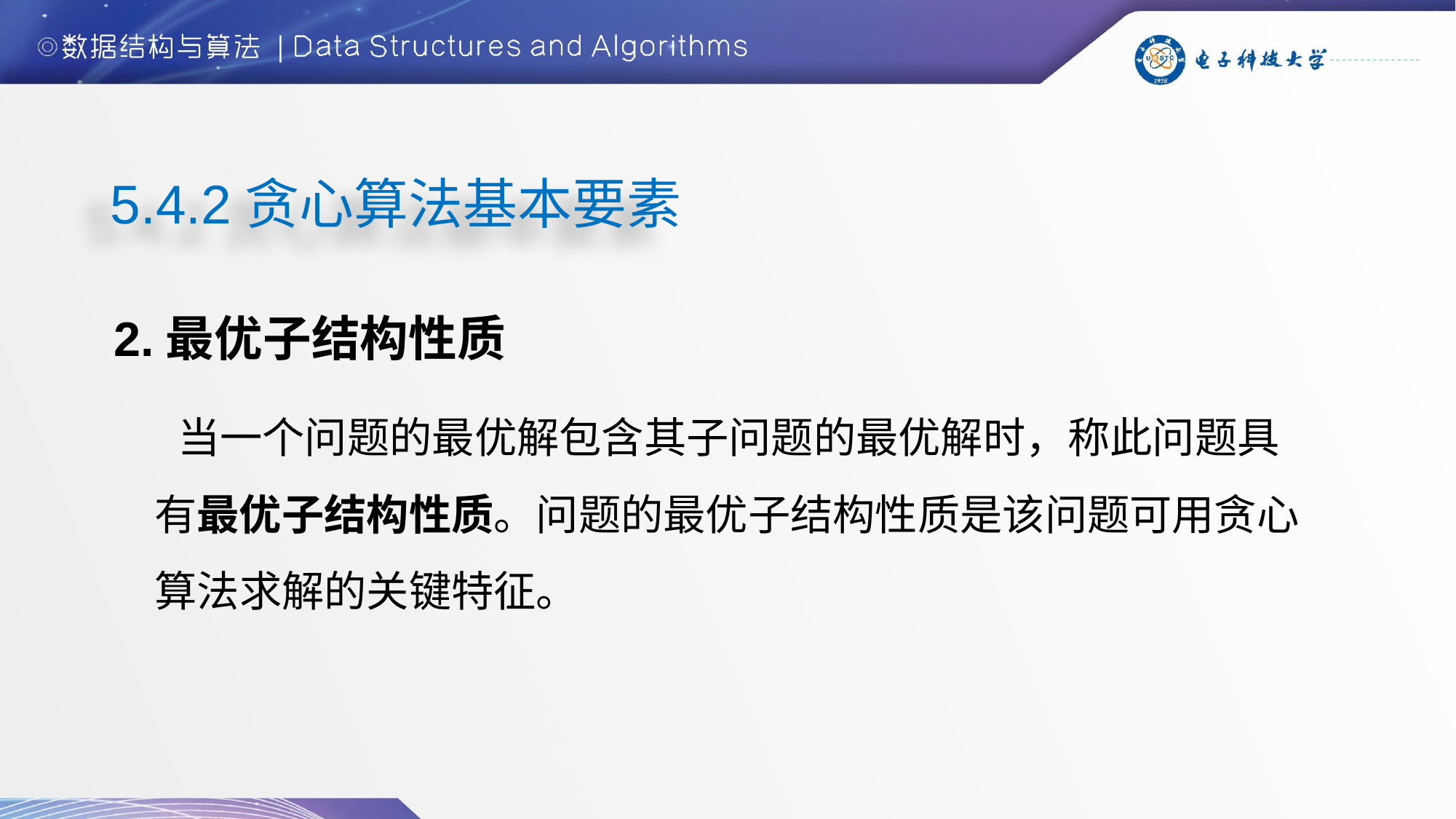

5.4.2贪心算法基本要素
2.最优子结构性质
       当一个问题的最优解包含其子问题的最优解时，称此问题具有最优子结构性质。问题的最优子结构性质是该问题可用贪心算法求解的关键特征。